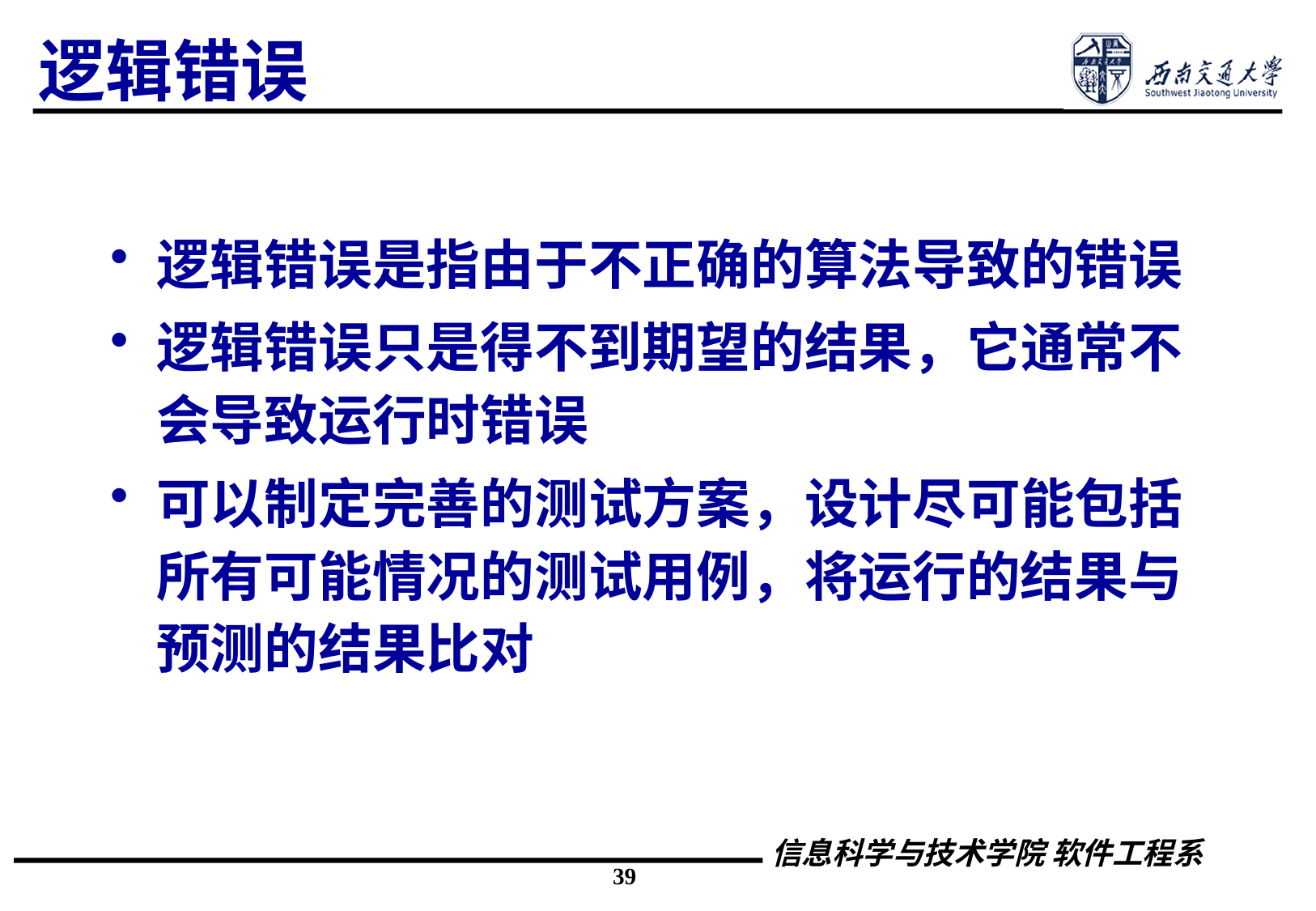

# 逻辑错误
逻辑错误是指由于不正确的算法导致的错误
逻辑错误只是得不到期望的结果，它通常不会导致运行时错误
可以制定完善的测试方案，设计尽可能包括所有可能情况的测试用例，将运行的结果与预测的结果比对
39